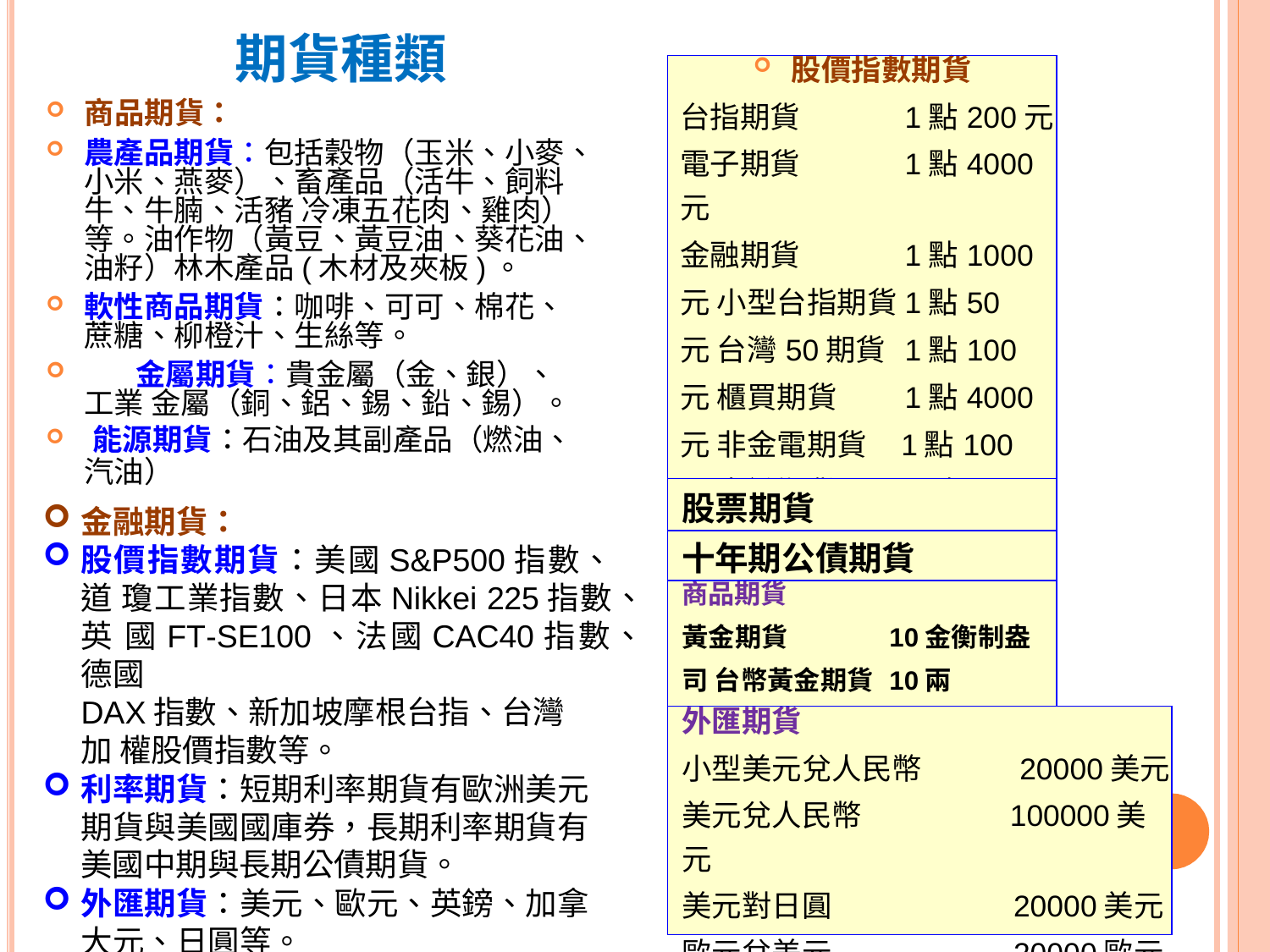

# 期貨種類
| 股價指數期貨 台指期貨 1點200元 電子期貨 1點4000元 金融期貨 1點1000元 小型台指期貨 1點50元 台灣50期貨 1點100元 櫃買期貨 1點4000元 非金電期貨 1點100元 東證期貨 1點200元 印度50期貨 1點50元 |  |
| --- | --- |
| 股票期貨 |  |
| 十年期公債期貨 |  |
| 商品期貨 黃金期貨 10金衡制盎司 台幣黃金期貨 10兩 |  |
| 外匯期貨 小型美元兌人民幣 20000美元 美元兌人民幣 100000美元 美元對日圓 20000美元 歐元兌美元 20000歐元 |  |
商品期貨：
農產品期貨：包括穀物（玉米、小麥、 小米、燕麥）、畜產品（活牛、飼料 牛、牛腩、活豬 冷凍五花肉、雞肉）  等。油作物（黃豆、黃豆油、葵花油、 油籽）林木產品(木材及夾板)。
軟性商品期貨：咖啡、可可、棉花、 蔗糖、柳橙汁、生絲等。
	金屬期貨：貴金屬（金、銀）、工業 金屬（銅、鋁、錫、鉛、錫）。
能源期貨：石油及其副產品（燃油、
汽油）
金融期貨：
股價指數期貨：美國S&P500指數、道 瓊工業指數、日本Nikkei 225指數、英 國FT-SE100、法國CAC40指數、德國
DAX指數、新加坡摩根台指、台灣加 權股價指數等。
利率期貨：短期利率期貨有歐洲美元 期貨與美國國庫券，長期利率期貨有
美國中期與長期公債期貨。
外匯期貨：美元、歐元、英鎊、加拿 大元、日圓等。